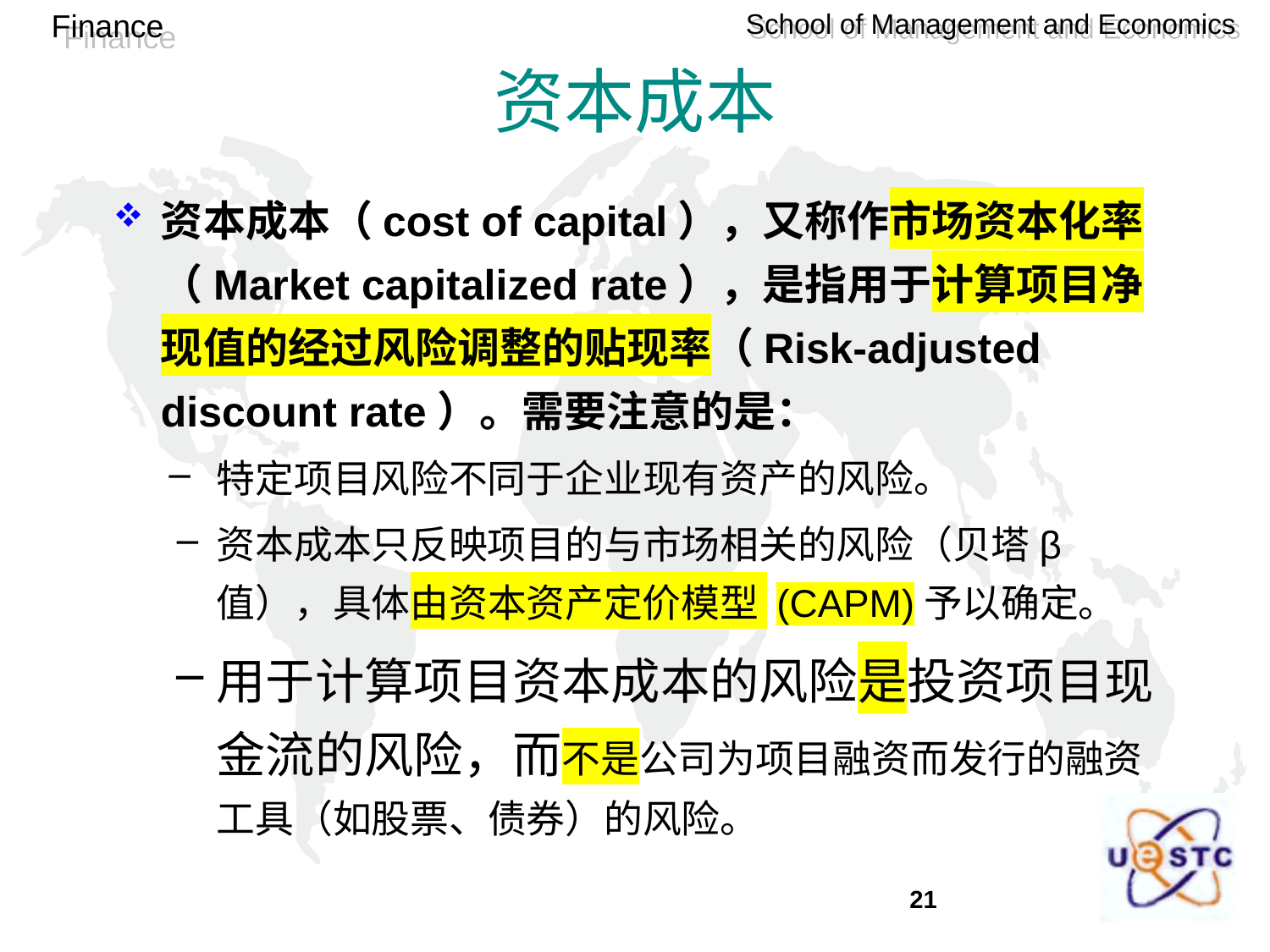

# 资本成本
资本成本（cost of capital），又称作市场资本化率（Market capitalized rate），是指用于计算项目净现值的经过风险调整的贴现率（Risk-adjusted discount rate）。需要注意的是：
特定项目风险不同于企业现有资产的风险。
资本成本只反映项目的与市场相关的风险（贝塔β值），具体由资本资产定价模型 (CAPM)予以确定。
用于计算项目资本成本的风险是投资项目现金流的风险，而不是公司为项目融资而发行的融资工具（如股票、债券）的风险。